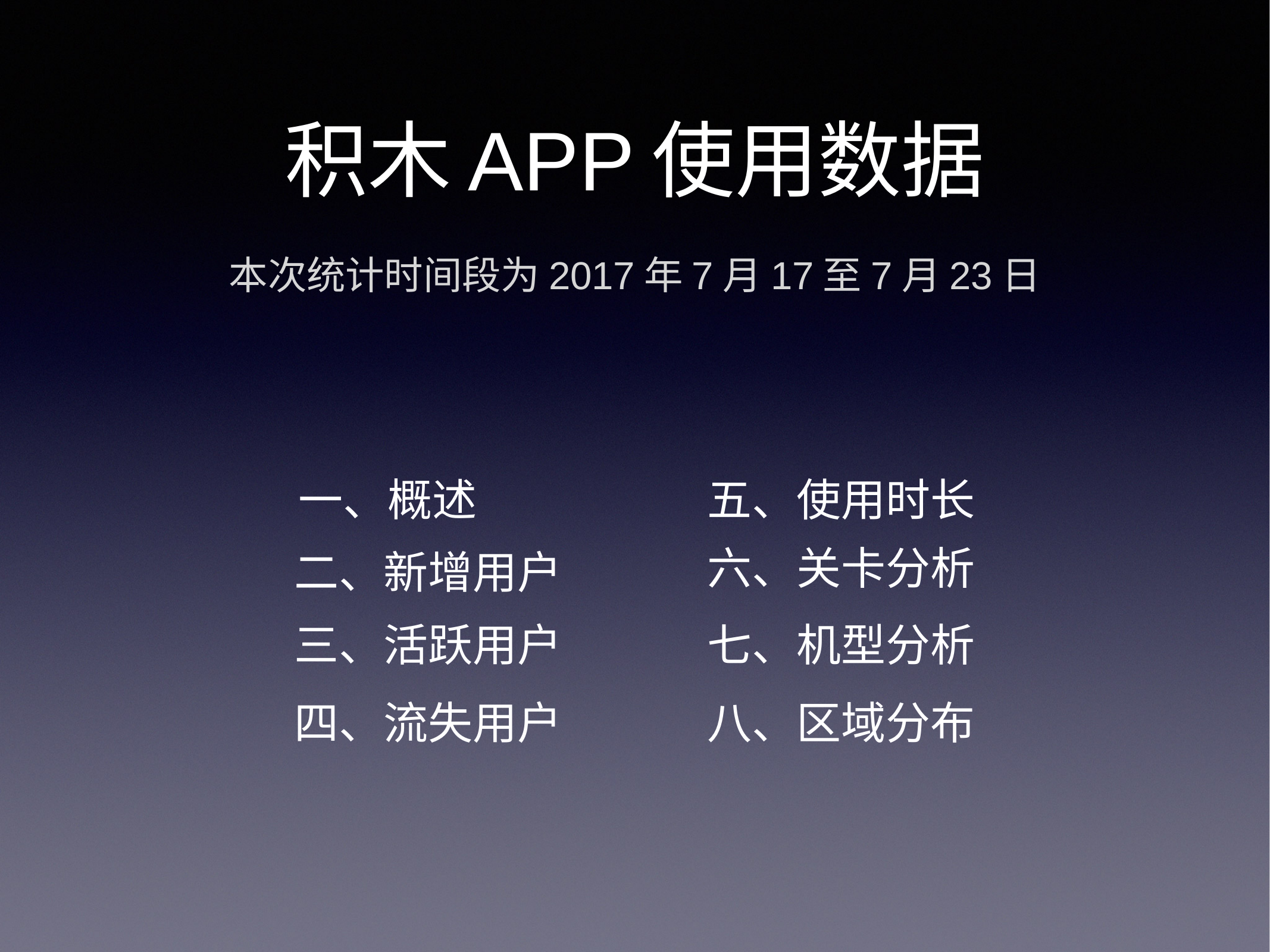

# 积木APP使用数据
本次统计时间段为2017年7月17至7月23日
一、概述
五、使用时长
六、关卡分析
二、新增用户
三、活跃用户
七、机型分析
四、流失用户
八、区域分布